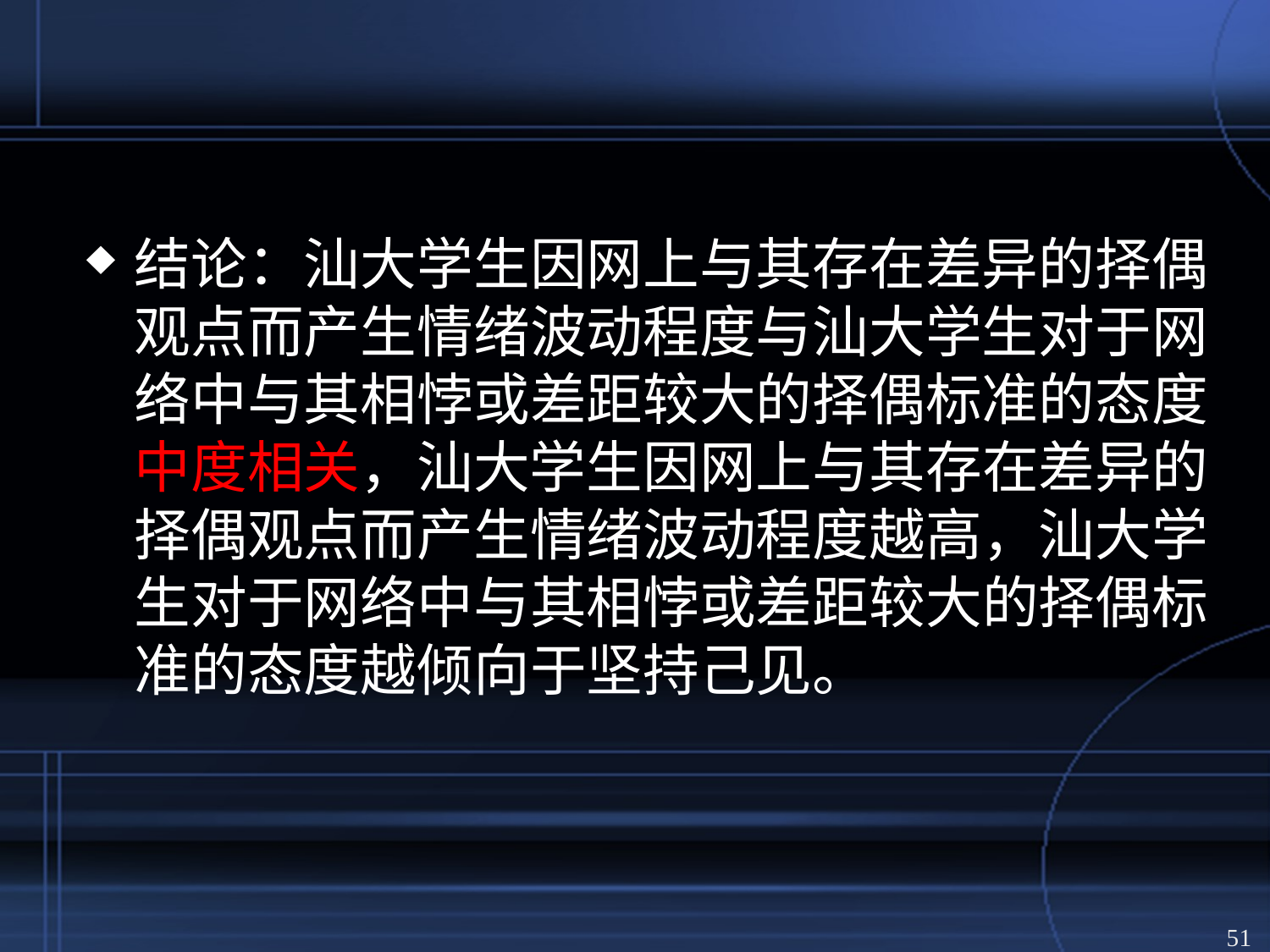

#
结论：汕大学生因网上与其存在差异的择偶观点而产生情绪波动程度与汕大学生对于网络中与其相悖或差距较大的择偶标准的态度中度相关，汕大学生因网上与其存在差异的择偶观点而产生情绪波动程度越高，汕大学生对于网络中与其相悖或差距较大的择偶标准的态度越倾向于坚持己见。
51